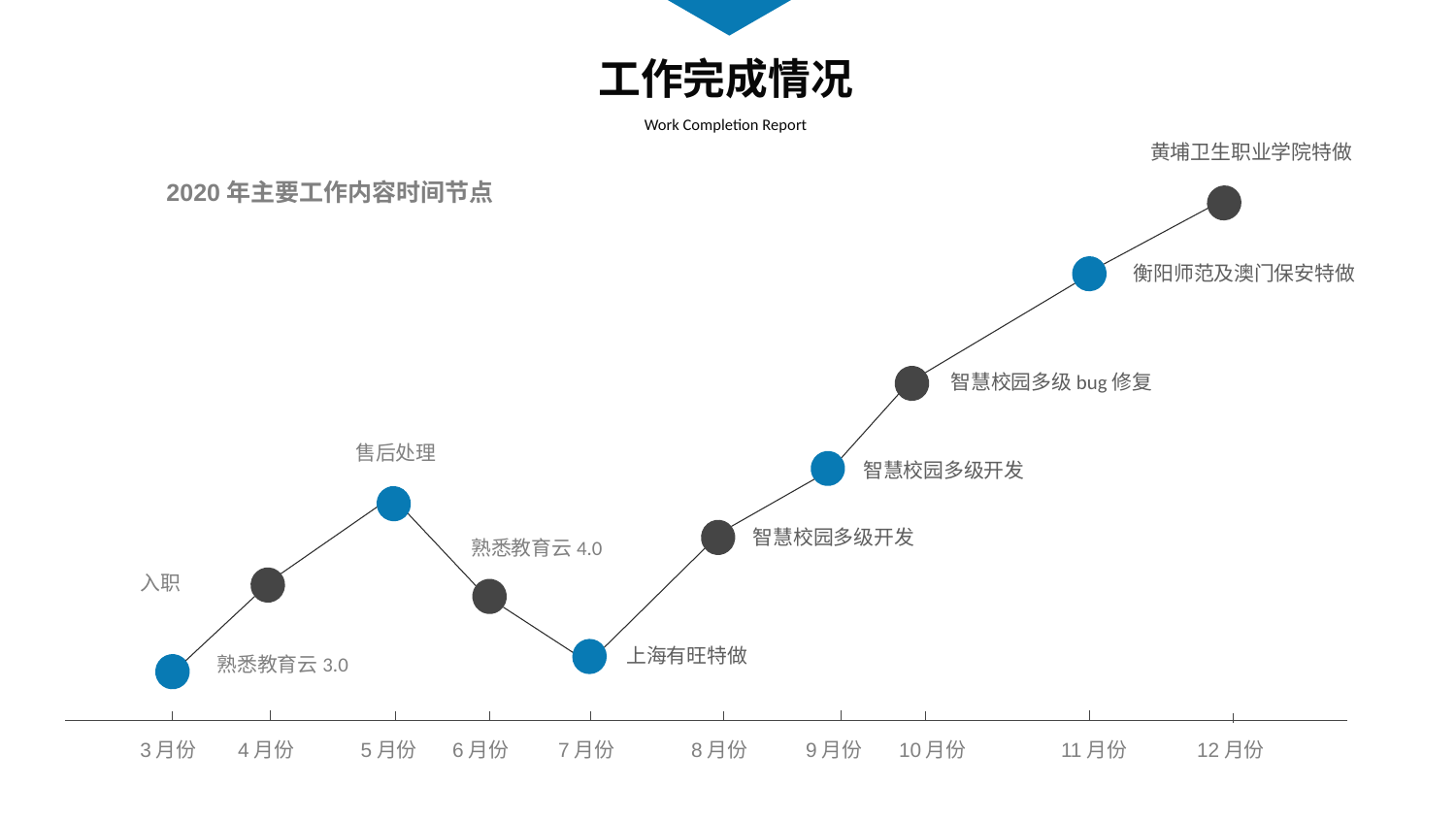

工作完成情况
Work Completion Report
黄埔卫生职业学院特做
2020年主要工作内容时间节点

衡阳师范及澳门保安特做

智慧校园多级bug修复

售后处理

智慧校园多级开发

智慧校园多级开发

熟悉教育云4.0
入职

上海有旺特做

熟悉教育云3.0

3月份
4月份
5月份
6月份
7月份
8月份
9月份
10月份
11月份
12月份